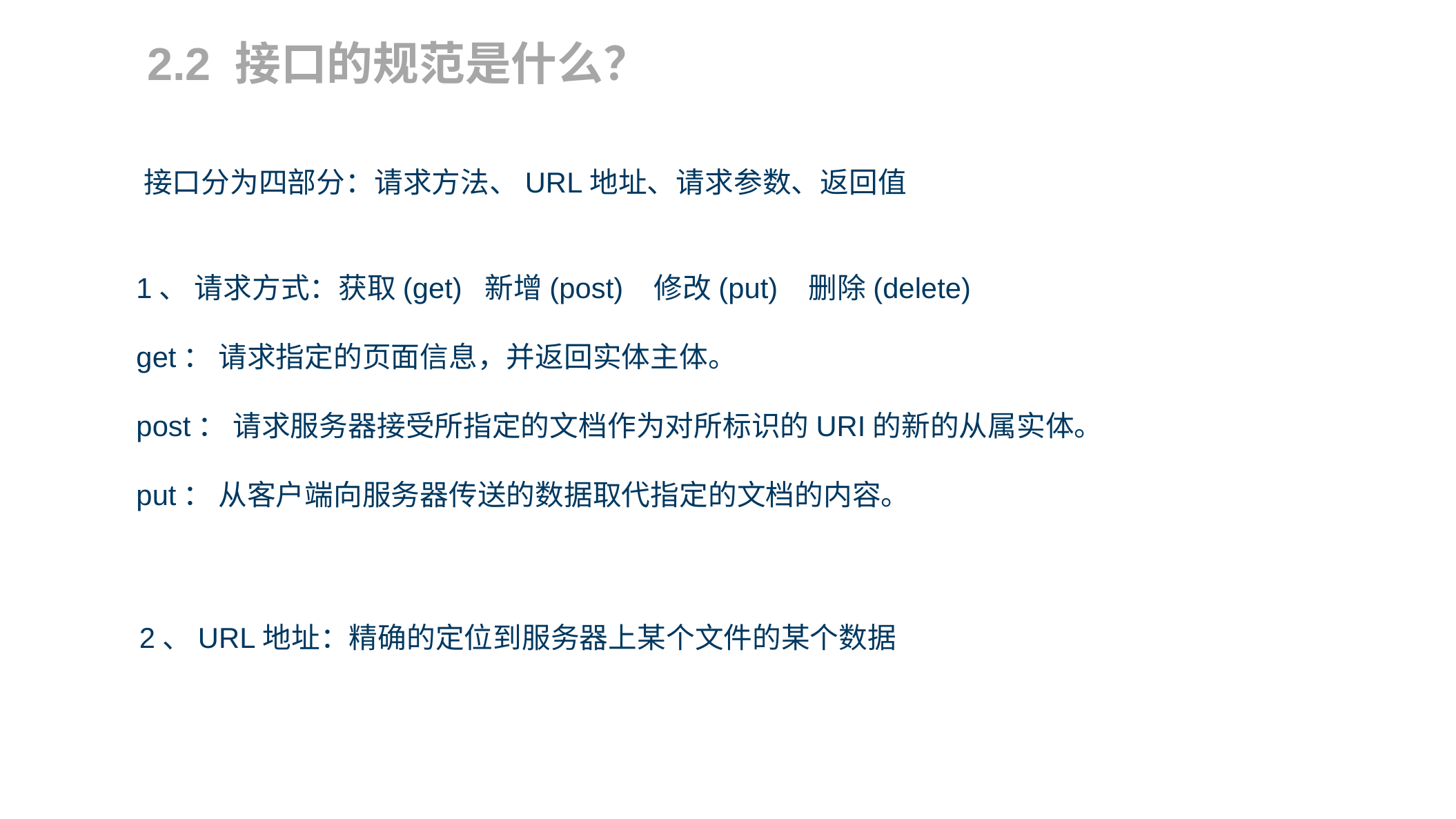

2.2 接口的规范是什么？
接口分为四部分：请求方法、URL地址、请求参数、返回值
1、 请求方式：获取(get)  新增(post)   修改(put)   删除(delete)

get： 请求指定的页面信息，并返回实体主体。

post： 请求服务器接受所指定的文档作为对所标识的URI的新的从属实体。

put： 从客户端向服务器传送的数据取代指定的文档的内容。

2、URL地址：精确的定位到服务器上某个文件的某个数据